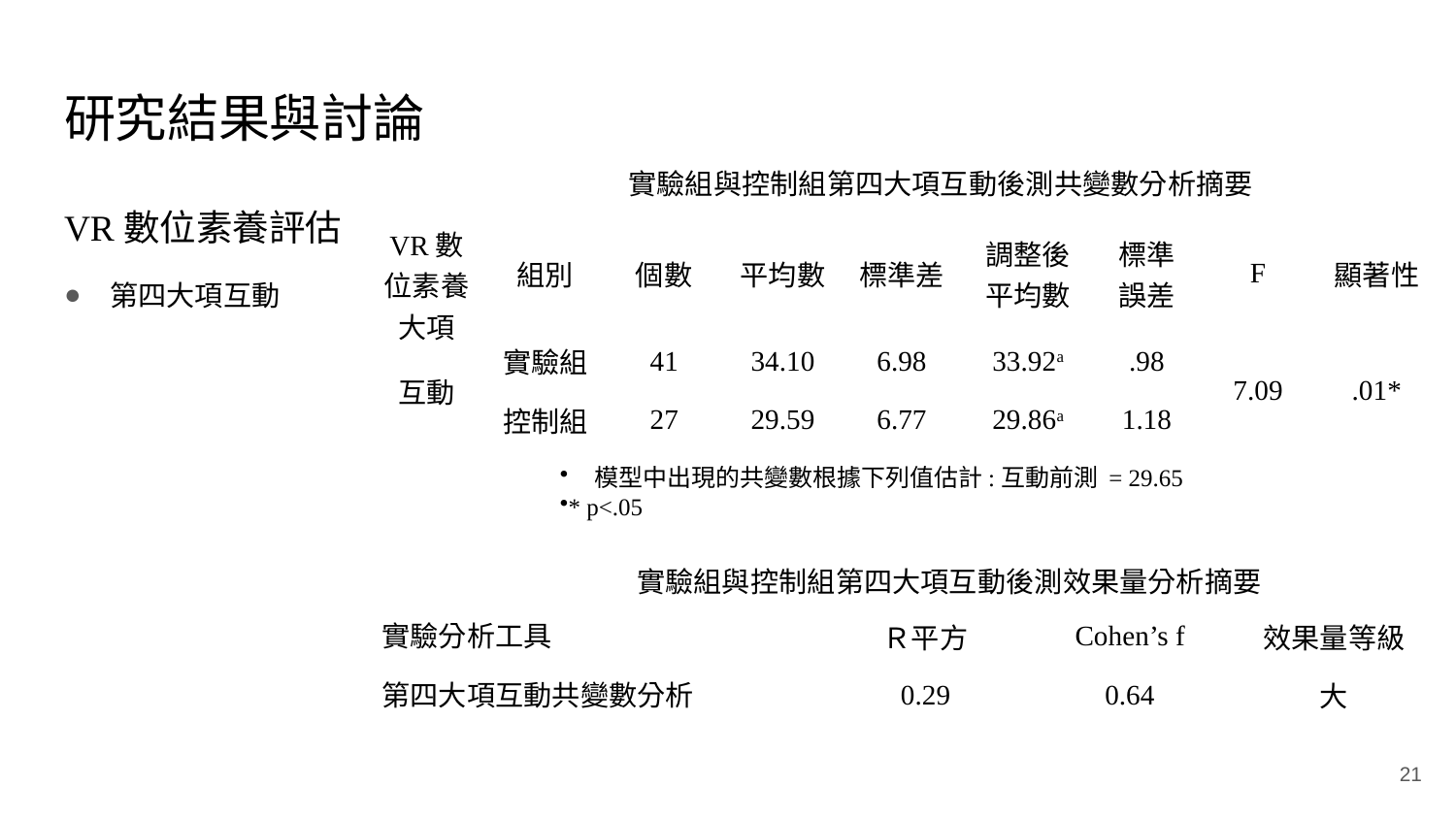

# 研究結果與討論
實驗組與控制組第四大項互動後測共變數分析摘要
VR數位素養評估
第四大項互動
| VR數位素養大項 | 組別 | 個數 | 平均數 | 標準差 | 調整後平均數 | 標準誤差 | F | 顯著性 |
| --- | --- | --- | --- | --- | --- | --- | --- | --- |
| 互動 | 實驗組 | 41 | 34.10 | 6.98 | 33.92a | .98 | 7.09 | .01\* |
|  | 控制組 | 27 | 29.59 | 6.77 | 29.86a | 1.18 |  |  |
模型中出現的共變數根據下列值估計:互動前測 = 29.65
* p<.05
實驗組與控制組第四大項互動後測效果量分析摘要
| 實驗分析工具 | Ｒ平方 | Cohen’s f | 效果量等級 |
| --- | --- | --- | --- |
| 第四大項互動共變數分析 | 0.29 | 0.64 | 大 |
21